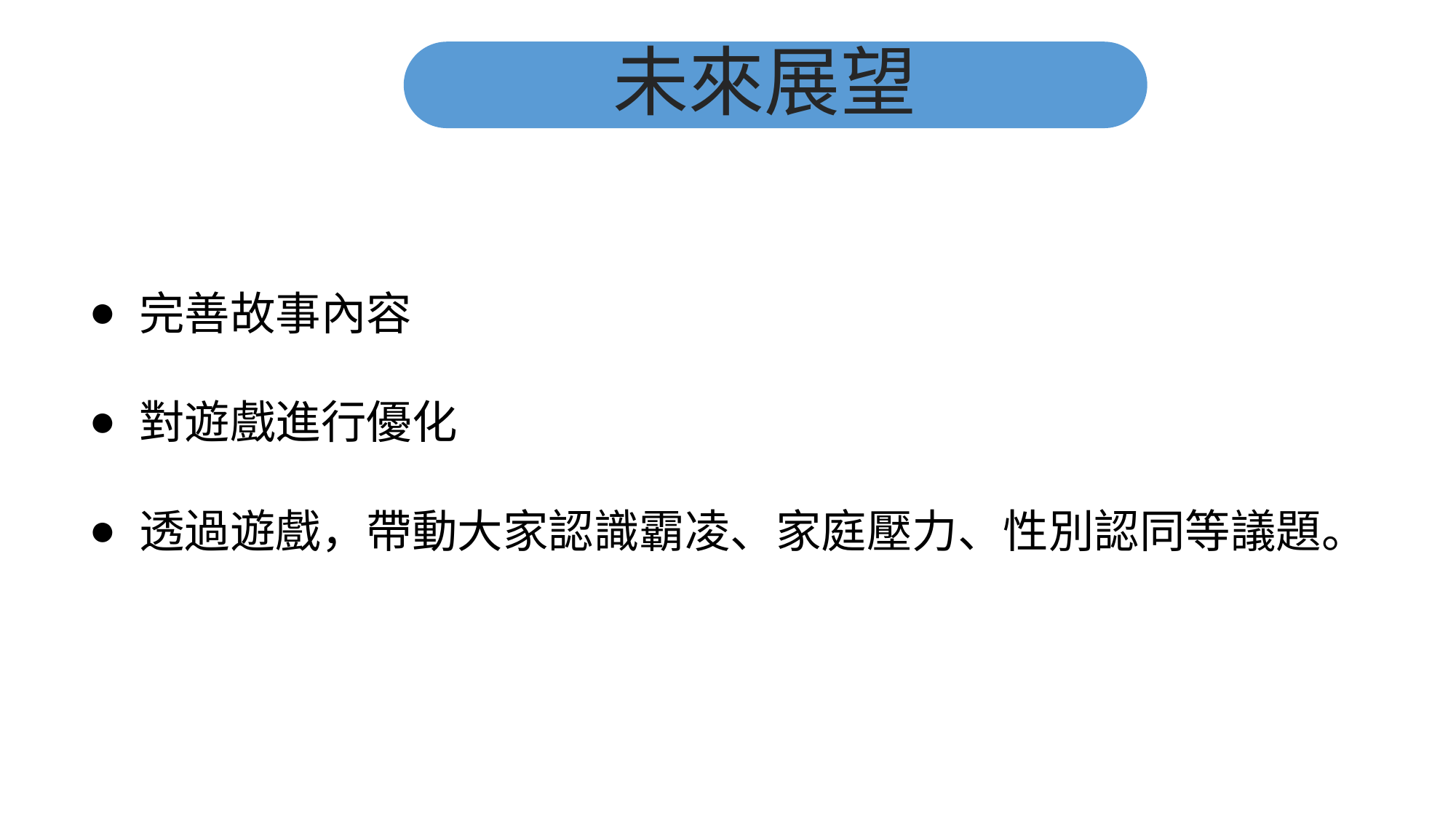

未來展望
完善故事內容
對遊戲進行優化
透過遊戲，帶動大家認識霸凌、家庭壓力、性別認同等議題。